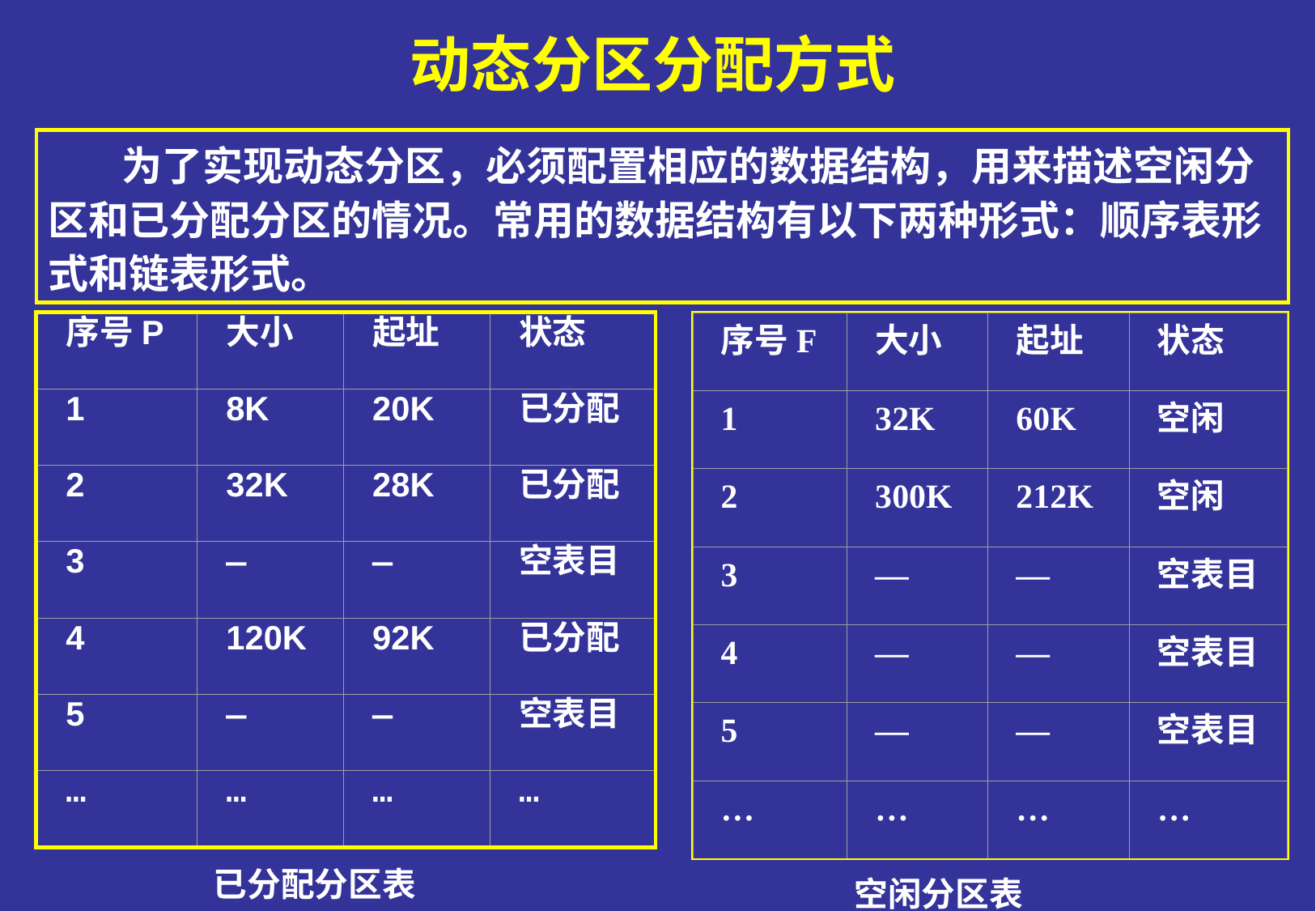

# 动态分区分配方式
       为了实现动态分区，必须配置相应的数据结构，用来描述空闲分区和已分配分区的情况。常用的数据结构有以下两种形式：顺序表形式和链表形式。

序号P

大小

起址

状态

1

8K

20K

已分配

2

32K

28K

已分配

3

—

—

空表目

4

120K

92K

已分配

5

—

—

空表目

…

…

…

…

序号F

大小

起址

状态

1

32K

60K

空闲

2

300K

212K

空闲

3

—

—

空表目

4

—

—

空表目

5

—

—

空表目

…

…

…

…

已分配分区表
空闲分区表